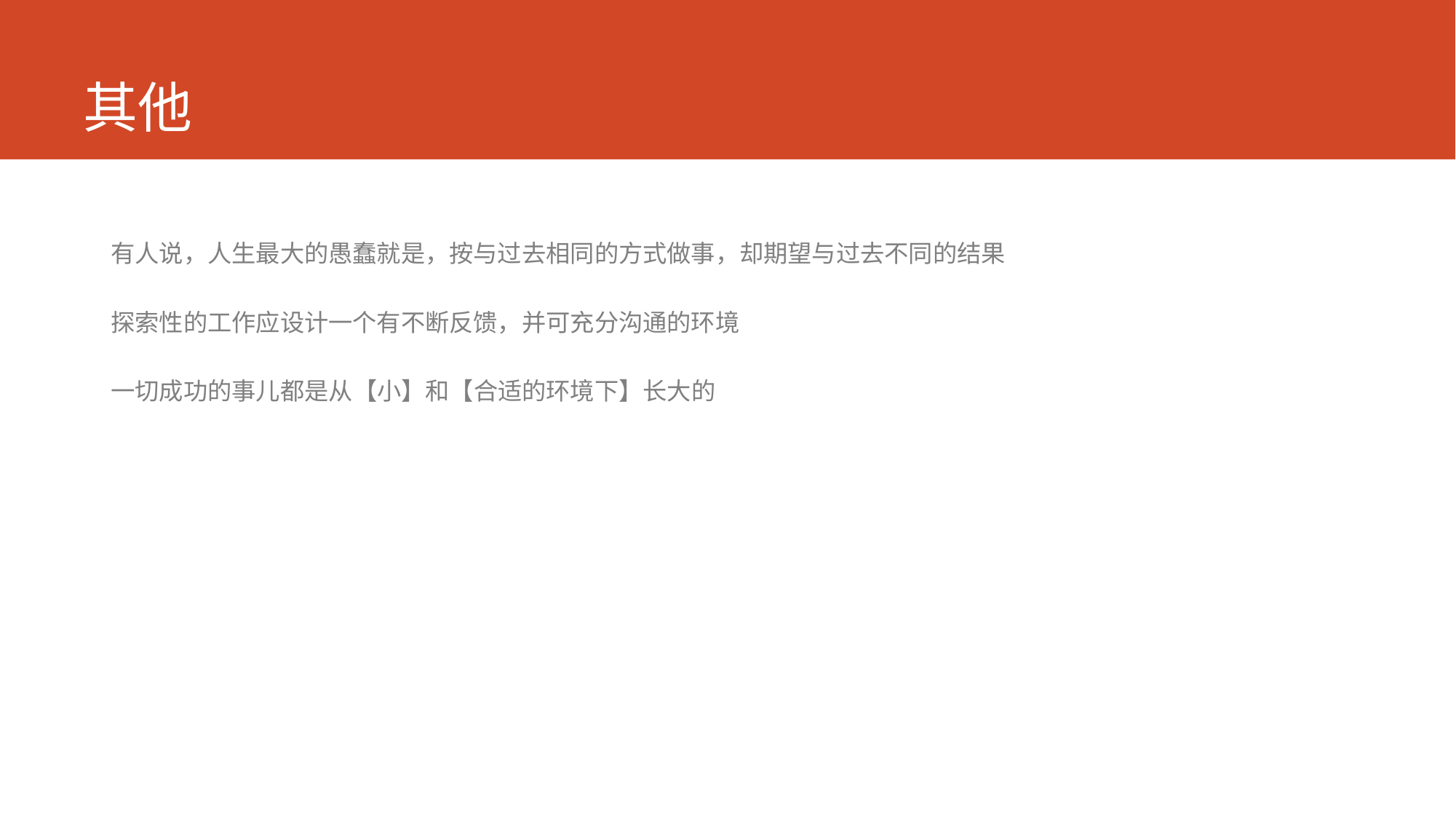

# 其他
有人说，人生最大的愚蠢就是，按与过去相同的方式做事，却期望与过去不同的结果
探索性的工作应设计一个有不断反馈，并可充分沟通的环境
一切成功的事儿都是从【小】和【合适的环境下】长大的